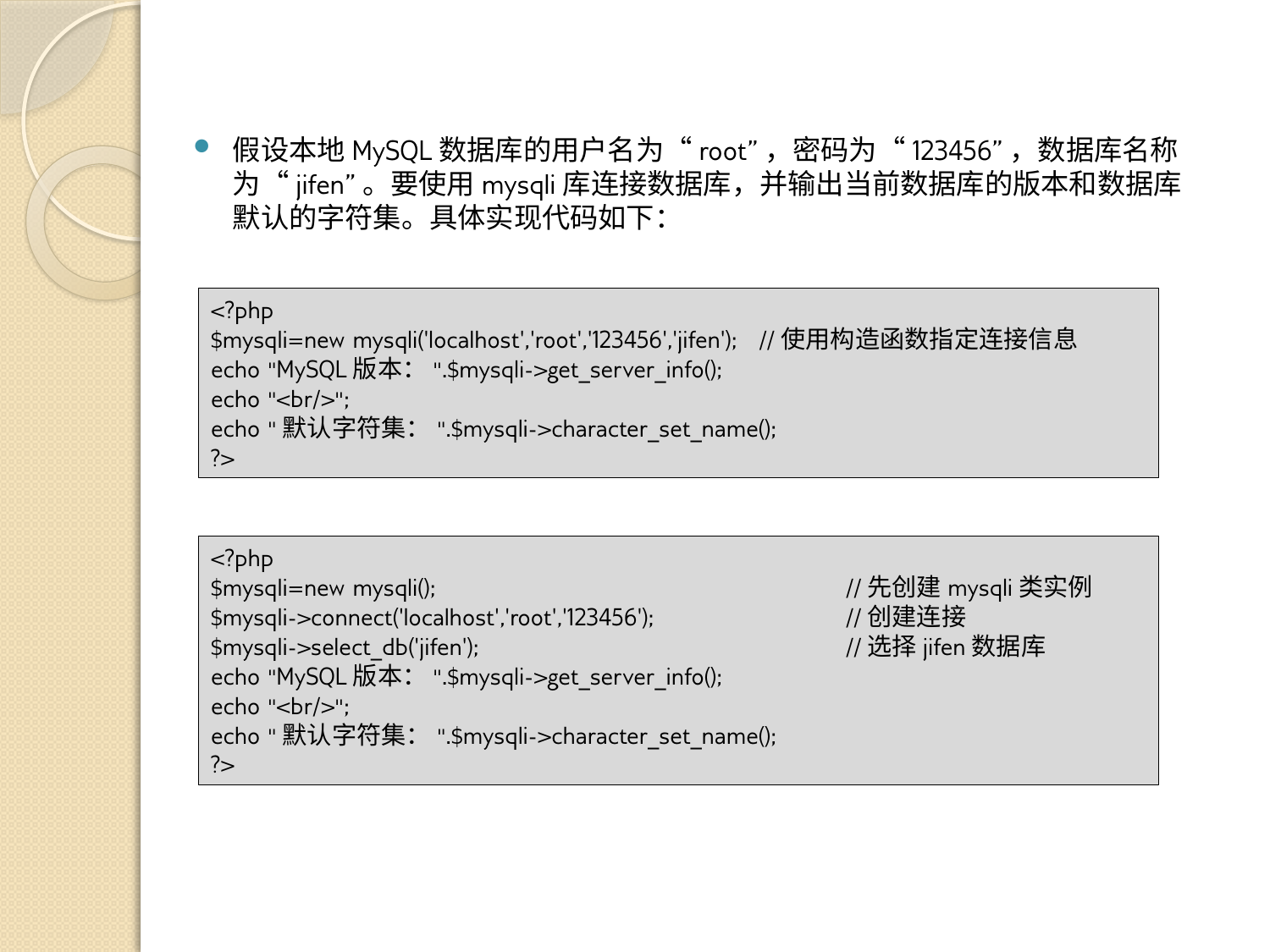

假设本地MySQL数据库的用户名为“root”，密码为“123456”，数据库名称为“jifen”。要使用mysqli库连接数据库，并输出当前数据库的版本和数据库默认的字符集。具体实现代码如下：
<?php
$mysqli=new mysqli('localhost','root','123456','jifen');   //使用构造函数指定连接信息
echo "MySQL版本：".$mysqli->get_server_info();
echo "<br/>";
echo "默认字符集：".$mysqli->character_set_name();
?>
<?php
$mysqli=new mysqli();				//先创建mysqli类实例
$mysqli->connect('localhost','root','123456');		//创建连接
$mysqli->select_db('jifen');			//选择jifen数据库
echo "MySQL版本：".$mysqli->get_server_info();
echo "<br/>";
echo "默认字符集：".$mysqli->character_set_name();
?>